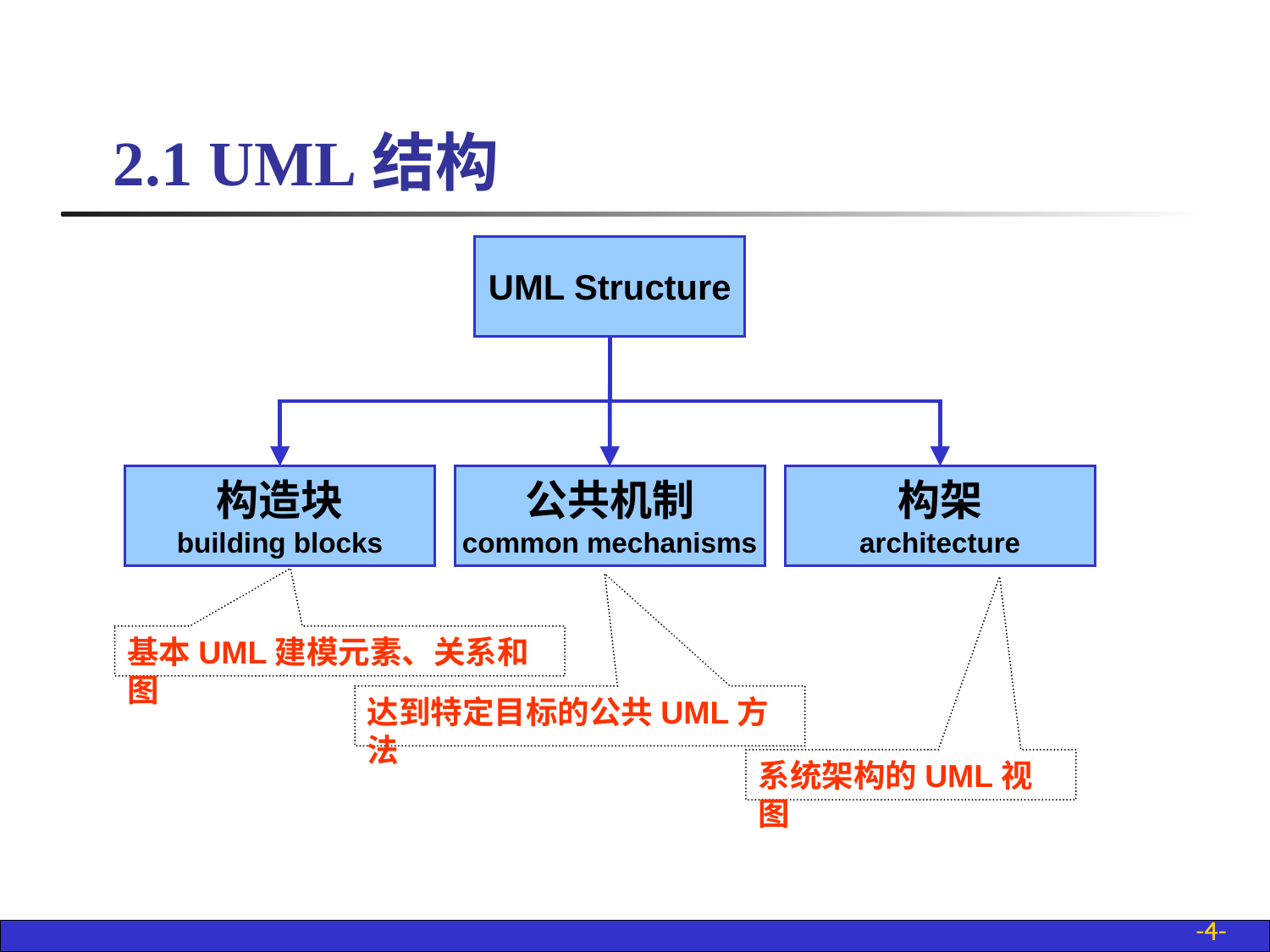

2.1 UML结构
UML Structure
构造块
building blocks
公共机制
common mechanisms
构架
architecture
基本UML建模元素、关系和图
达到特定目标的公共UML方法
系统架构的UML视图
-4-